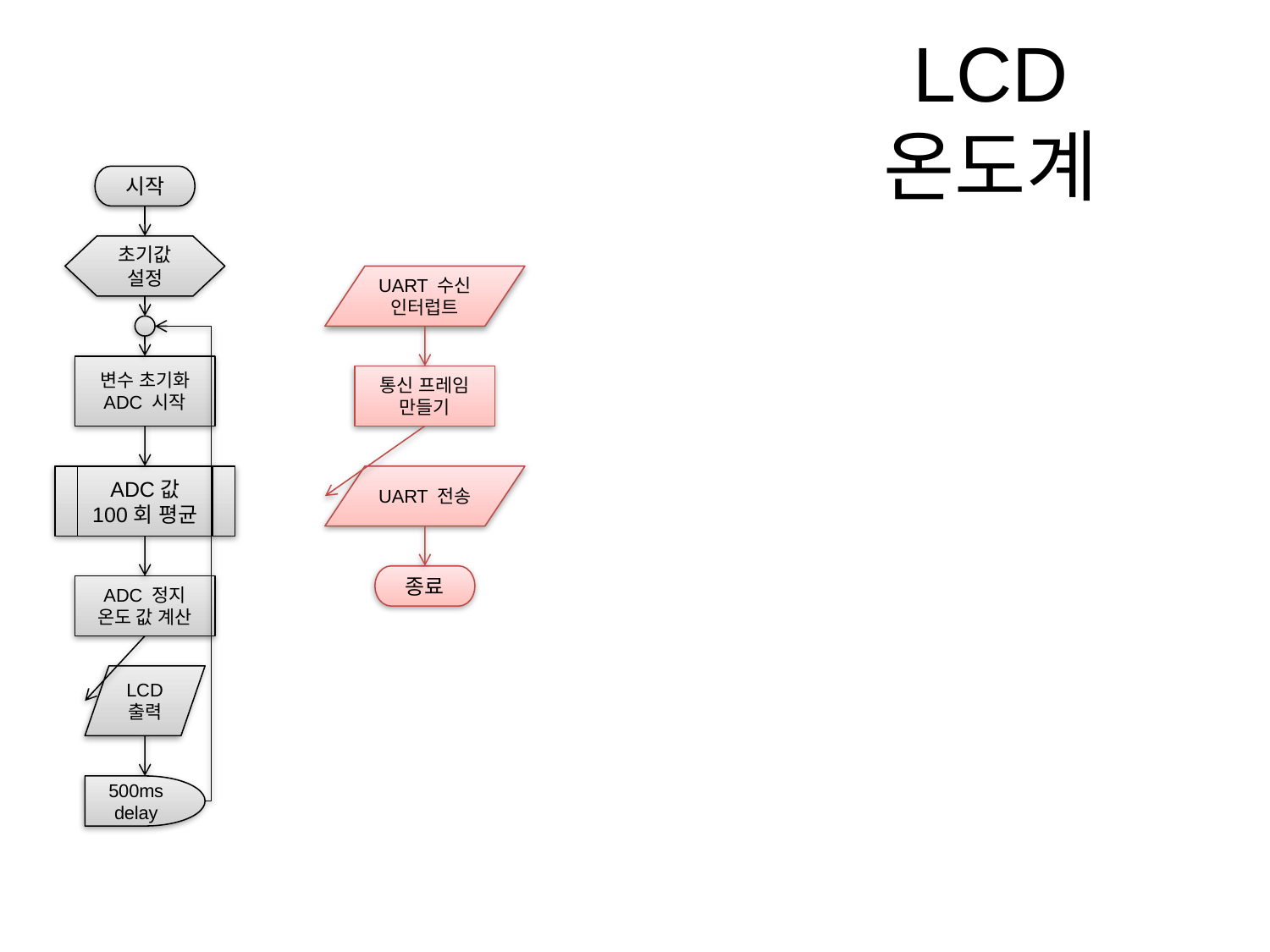

# LCD 온도계
시작
초기값
설정
UART 수신
인터럽트

변수 초기화
ADC 시작
통신 프레임
만들기
ADC값
100회 평균
UART 전송
종료
ADC 정지
온도 값 계산
LCD
출력
500ms
delay